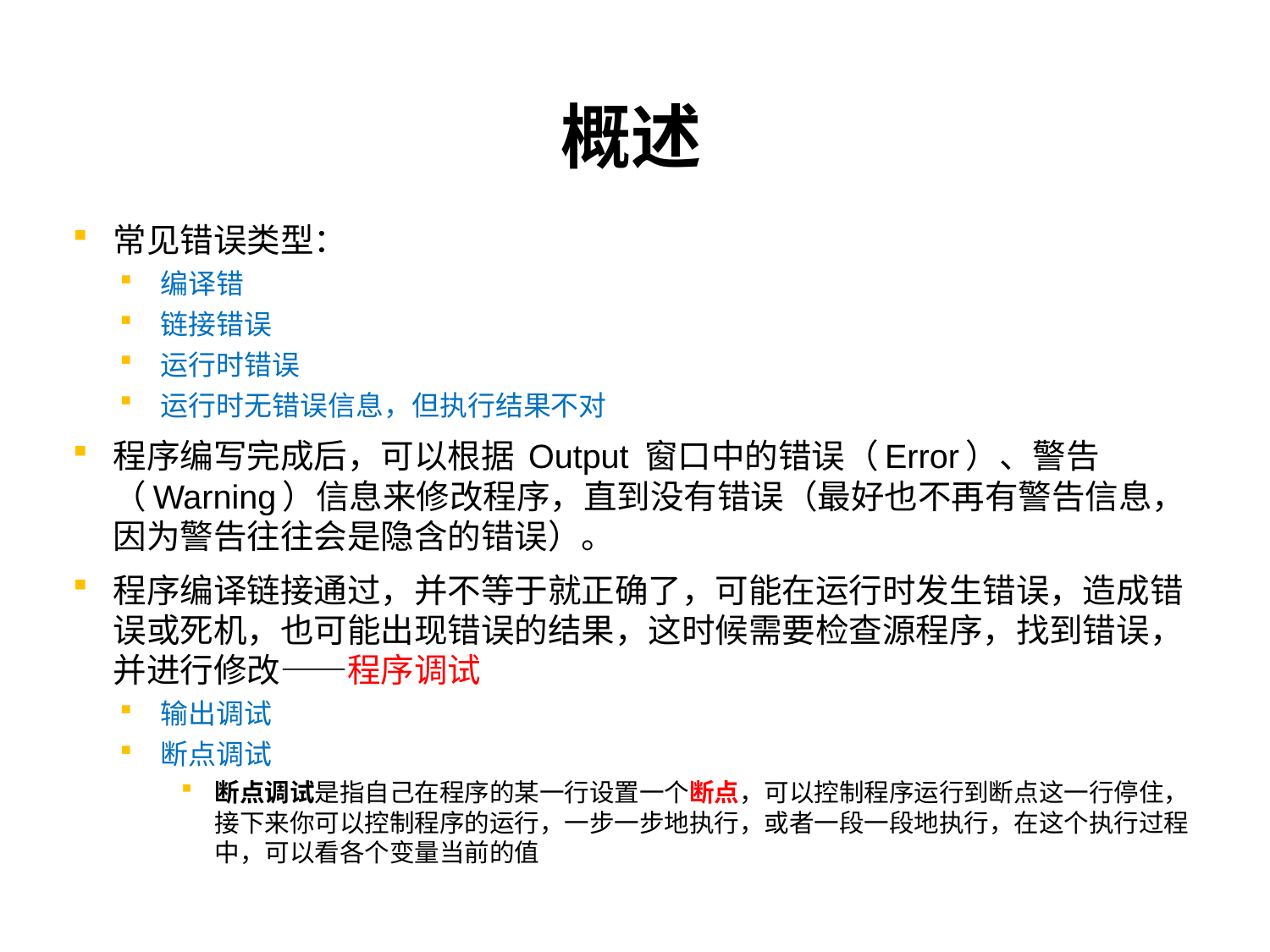

# 概述
常见错误类型：
编译错
链接错误
运行时错误
运行时无错误信息，但执行结果不对
程序编写完成后，可以根据 Output 窗口中的错误（Error）、警告（Warning）信息来修改程序，直到没有错误（最好也不再有警告信息，因为警告往往会是隐含的错误）。
程序编译链接通过，并不等于就正确了，可能在运行时发生错误，造成错误或死机，也可能出现错误的结果，这时候需要检查源程序，找到错误，并进行修改——程序调试
输出调试
断点调试
断点调试是指自己在程序的某一行设置一个断点，可以控制程序运行到断点这一行停住，接下来你可以控制程序的运行，一步一步地执行，或者一段一段地执行，在这个执行过程中，可以看各个变量当前的值